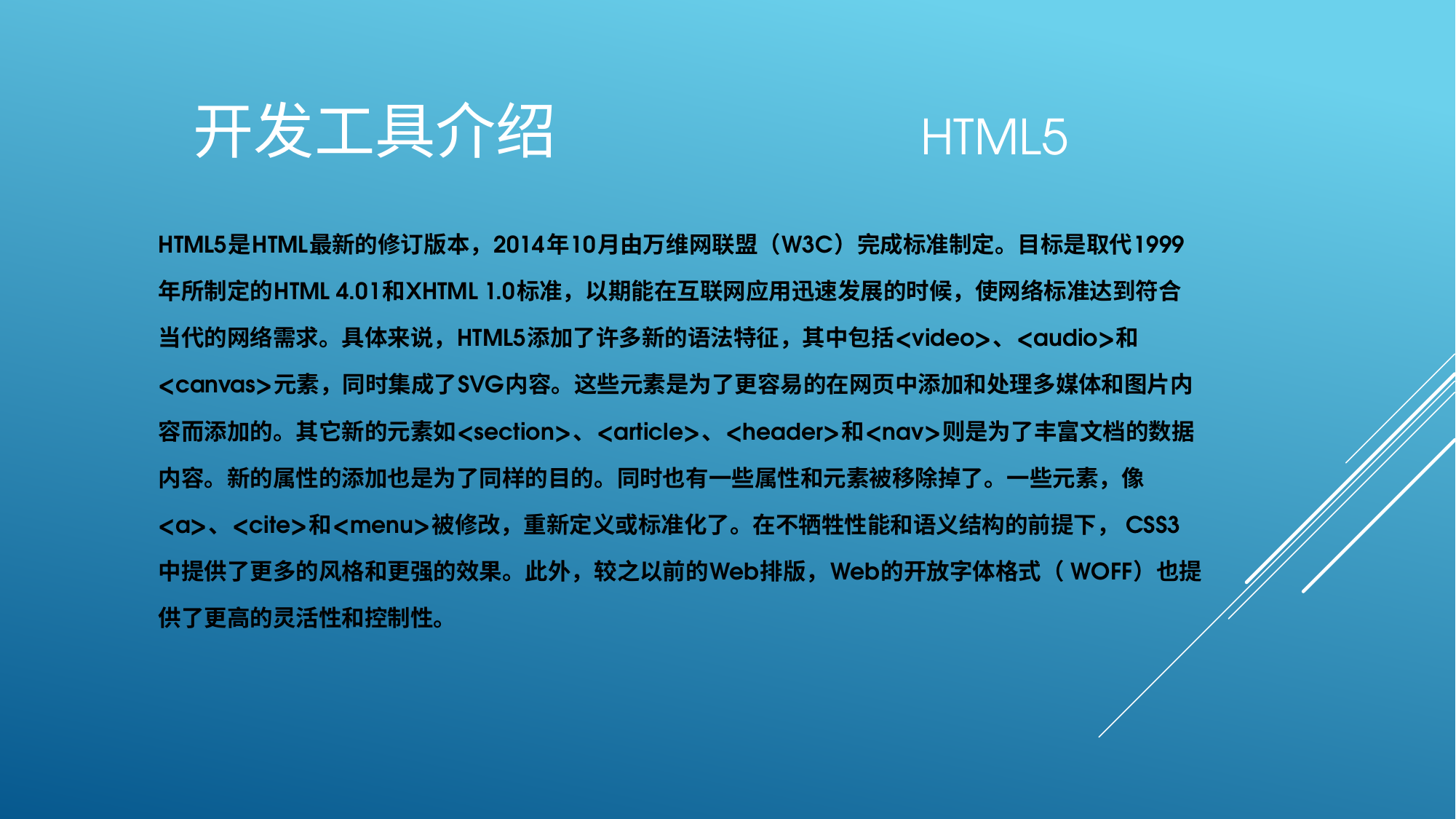

# 开发工具介绍
HTML5
HTML5是HTML最新的修订版本，2014年10月由万维网联盟（W3C）完成标准制定。目标是取代1999年所制定的HTML 4.01和XHTML 1.0标准，以期能在互联网应用迅速发展的时候，使网络标准达到符合当代的网络需求。具体来说，HTML5添加了许多新的语法特征，其中包括<video>、<audio>和<canvas>元素，同时集成了SVG内容。这些元素是为了更容易的在网页中添加和处理多媒体和图片内容而添加的。其它新的元素如<section>、<article>、<header>和<nav>则是为了丰富文档的数据内容。新的属性的添加也是为了同样的目的。同时也有一些属性和元素被移除掉了。一些元素，像<a>、<cite>和<menu>被修改，重新定义或标准化了。在不牺牲性能和语义结构的前提下， CSS3中提供了更多的风格和更强的效果。此外，较之以前的Web排版，Web的开放字体格式（ WOFF）也提供了更高的灵活性和控制性。